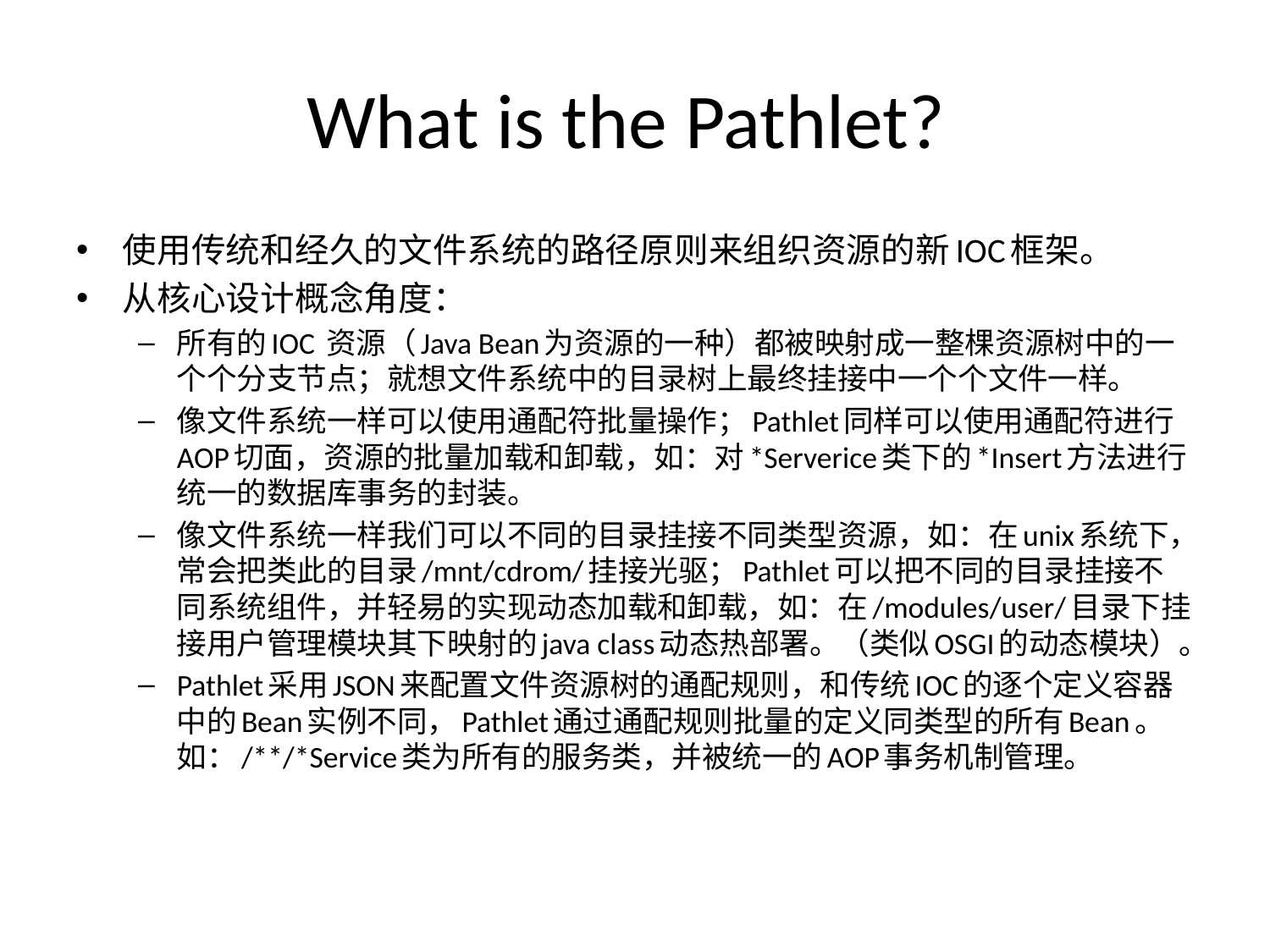

# What is the Pathlet?
使用传统和经久的文件系统的路径原则来组织资源的新IOC框架。
从核心设计概念角度：
所有的IOC 资源（Java Bean为资源的一种）都被映射成一整棵资源树中的一个个分支节点；就想文件系统中的目录树上最终挂接中一个个文件一样。
像文件系统一样可以使用通配符批量操作；Pathlet同样可以使用通配符进行AOP切面，资源的批量加载和卸载，如：对*Serverice类下的*Insert方法进行统一的数据库事务的封装。
像文件系统一样我们可以不同的目录挂接不同类型资源，如：在unix系统下，常会把类此的目录/mnt/cdrom/挂接光驱；Pathlet可以把不同的目录挂接不同系统组件，并轻易的实现动态加载和卸载，如：在/modules/user/目录下挂接用户管理模块其下映射的java class动态热部署。（类似OSGI的动态模块）。
Pathlet采用JSON来配置文件资源树的通配规则，和传统IOC的逐个定义容器中的Bean实例不同，Pathlet通过通配规则批量的定义同类型的所有Bean。如：/**/*Service类为所有的服务类，并被统一的AOP事务机制管理。